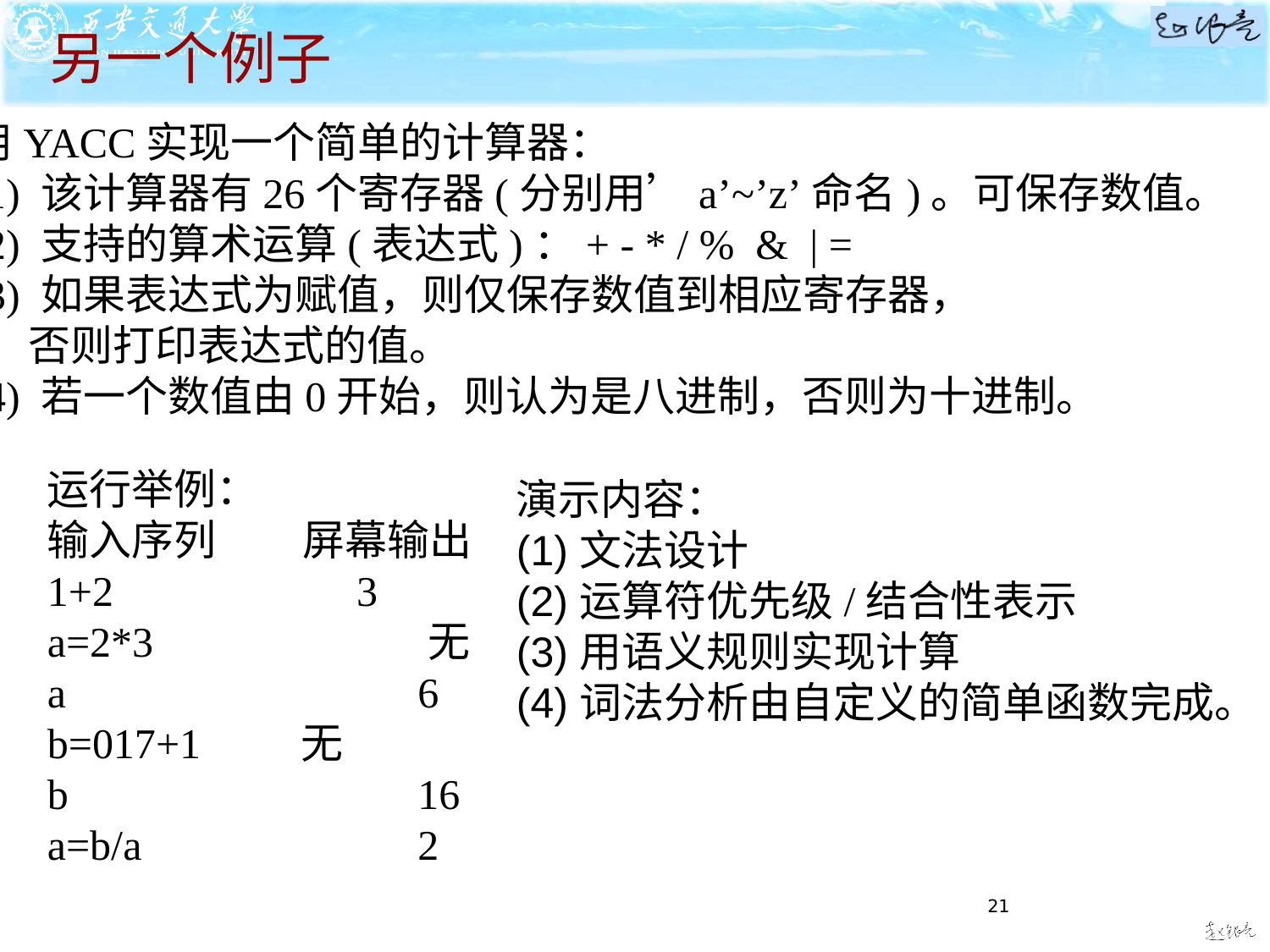

# 另一个例子
用YACC实现一个简单的计算器：
(1) 该计算器有26个寄存器(分别用’a’~’z’命名)。可保存数值。
(2) 支持的算术运算(表达式)：+ - * / %  &  | =
(3) 如果表达式为赋值，则仅保存数值到相应寄存器，
     否则打印表达式的值。
(4) 若一个数值由0开始，则认为是八进制，否则为十进制。
运行举例：
输入序列         屏幕输出
1+2                       3
a=2*3		     无
a			     6
b=017+1	     无
b			     16
a=b/a		     2
演示内容：
文法设计
运算符优先级/结合性表示
用语义规则实现计算
词法分析由自定义的简单函数完成。
21